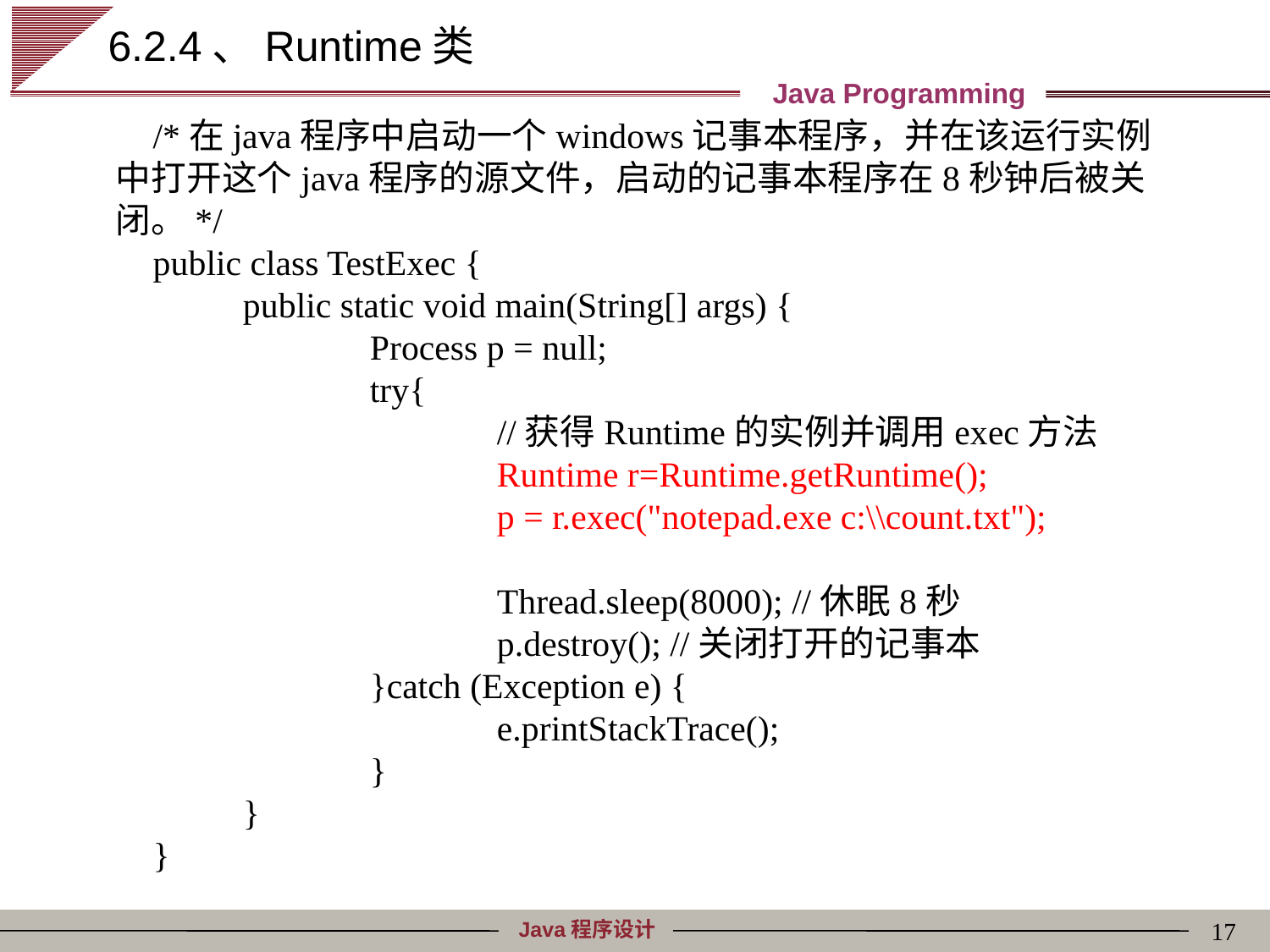

# 6.2.4、Runtime类
/*在java程序中启动一个windows记事本程序，并在该运行实例中打开这个java程序的源文件，启动的记事本程序在8秒钟后被关闭。*/
public class TestExec {
	public static void main(String[] args) {
		Process p = null;
		try{
                                    	//获得Runtime的实例并调用exec方法
			Runtime r=Runtime.getRuntime();
			p = r.exec("notepad.exe c:\\count.txt");
			Thread.sleep(8000); //休眠8秒
			p.destroy(); //关闭打开的记事本
		}catch (Exception e) {
			e.printStackTrace();
		}
	}
}